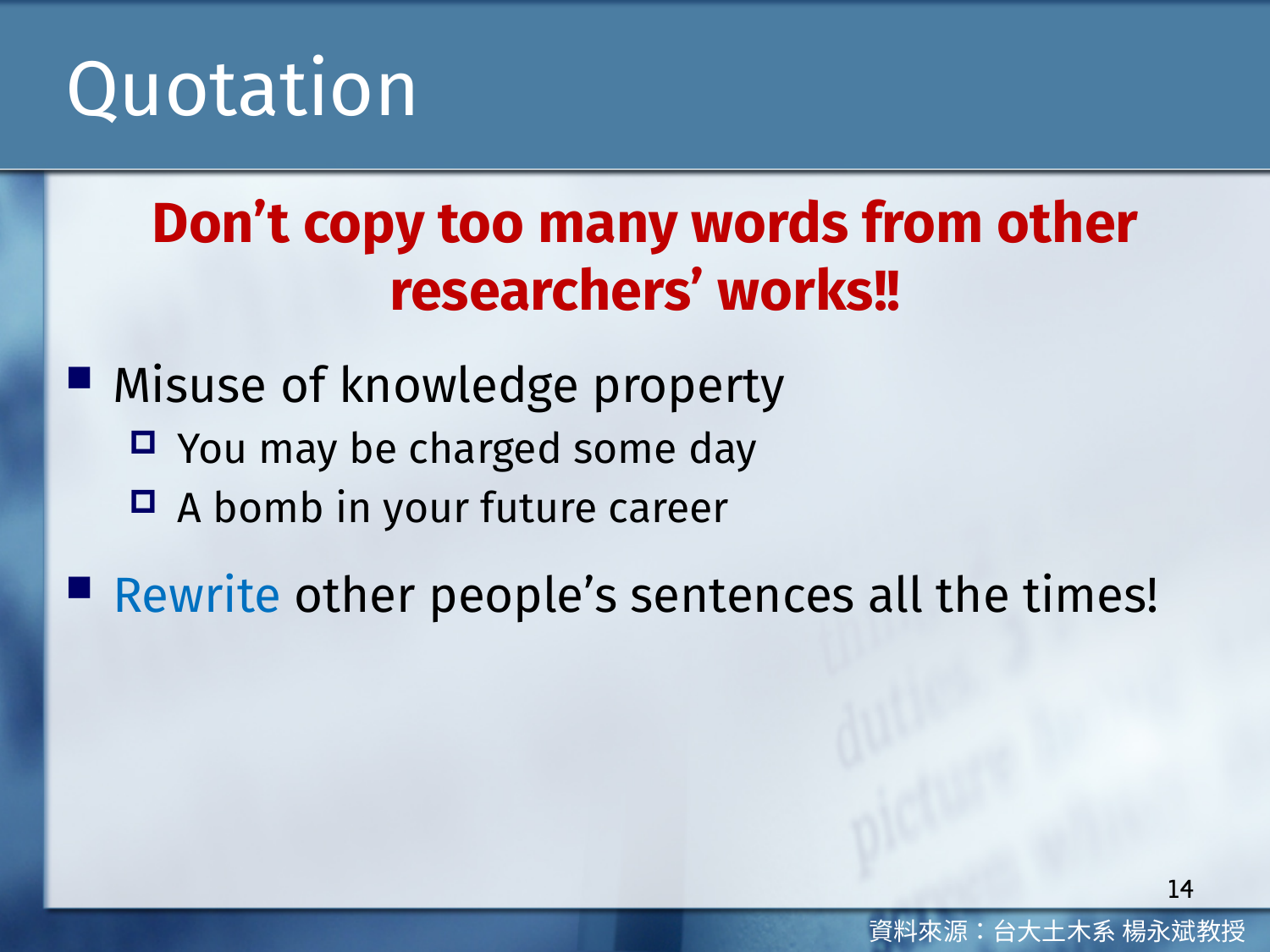

# Quotation
Don’t copy too many words from other researchers’ works!!
Misuse of knowledge property
You may be charged some day
A bomb in your future career
Rewrite other people’s sentences all the times!

14
資料來源：台大土木系 楊永斌教授